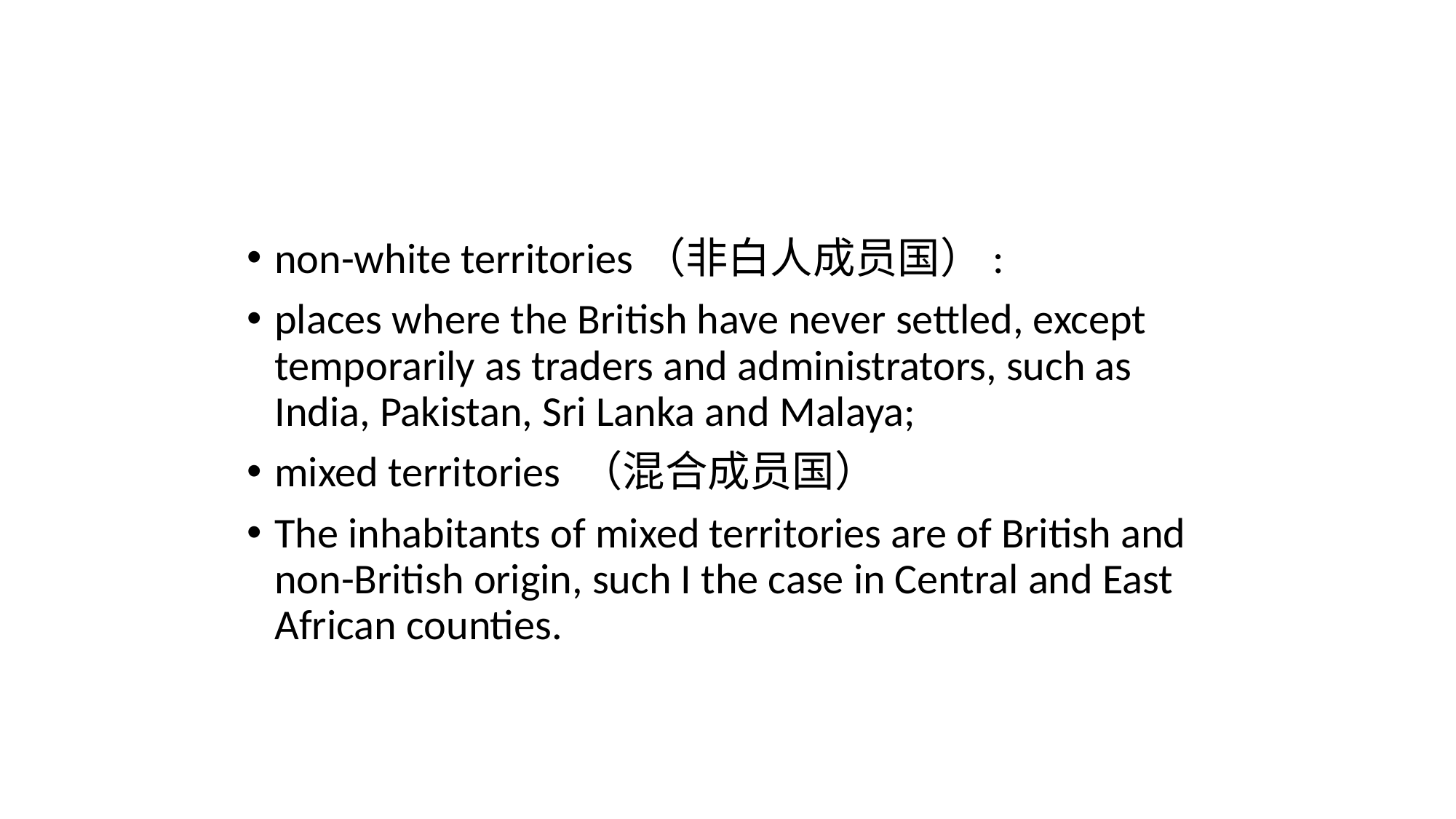

non-white territories（非白人成员国）:
places where the British have never settled, except temporarily as traders and administrators, such as India, Pakistan, Sri Lanka and Malaya;
mixed territories （混合成员国）
The inhabitants of mixed territories are of British and non-British origin, such I the case in Central and East African counties.